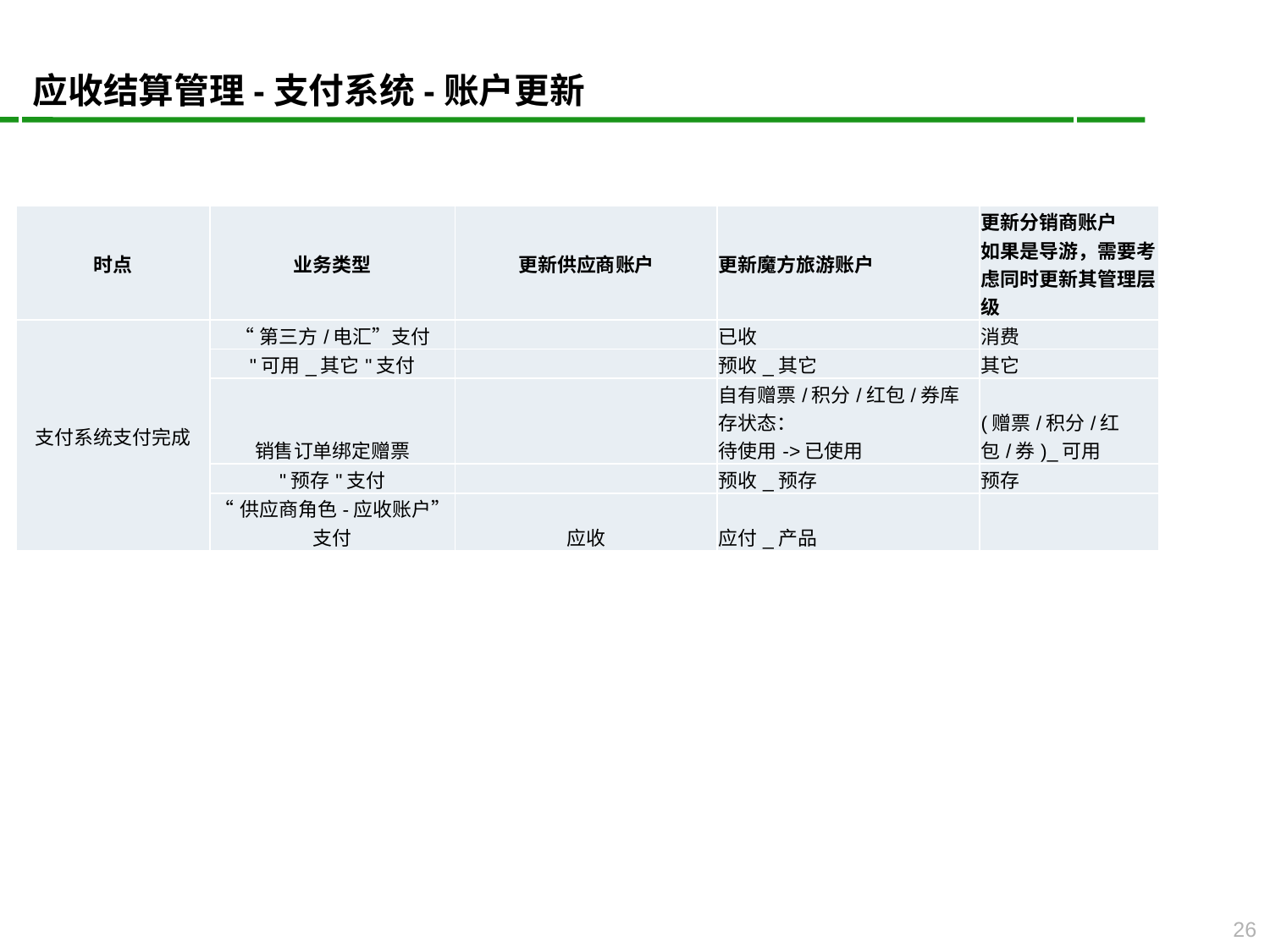

应收结算管理-支付系统-账户更新
| 时点 | 业务类型 | 更新供应商账户 | 更新魔方旅游账户 | 更新分销商账户 如果是导游，需要考虑同时更新其管理层级 |
| --- | --- | --- | --- | --- |
| 支付系统支付完成 | “第三方/电汇”支付 |  | 已收 | 消费 |
|  | "可用\_其它"支付 |  | 预收\_其它 | 其它 |
|  | 销售订单绑定赠票 |  | 自有赠票/积分/红包/券库存状态： 待使用->已使用 | (赠票/积分/红包/券)\_可用 |
|  | "预存"支付 |  | 预收\_预存 | 预存 |
|  | “供应商角色-应收账户”支付 | 应收 | 应付\_产品 |  |
26